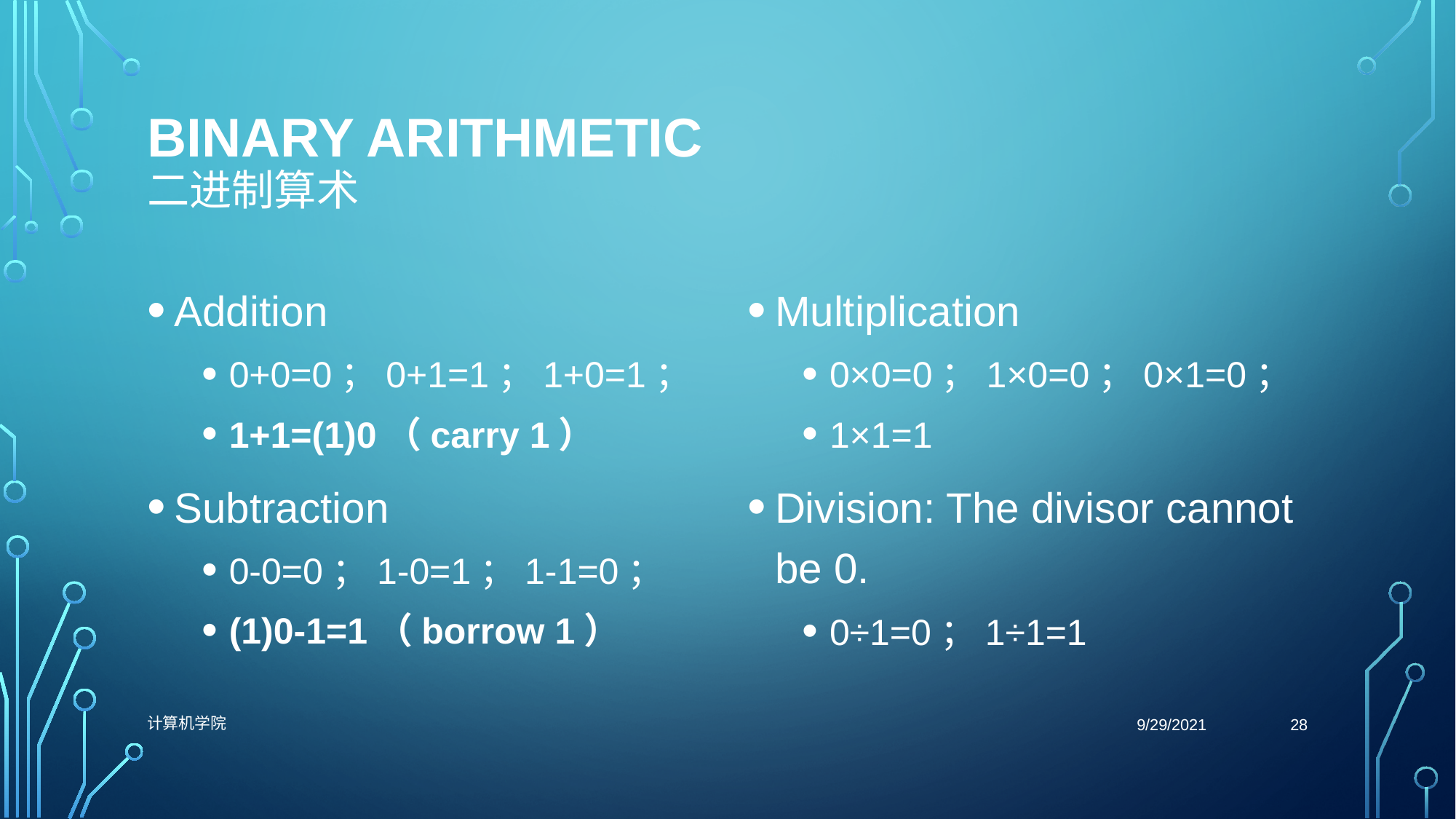

# Binary arithmetic 二进制算术
Addition
0+0=0；0+1=1；1+0=1；
1+1=(1)0（carry 1）
Subtraction
0-0=0；1-0=1；1-1=0；
(1)0-1=1（borrow 1）

Multiplication
0×0=0；1×0=0；0×1=0；
1×1=1
Division: The divisor cannot be 0.
0÷1=0；1÷1=1

28
计算机学院
9/29/2021